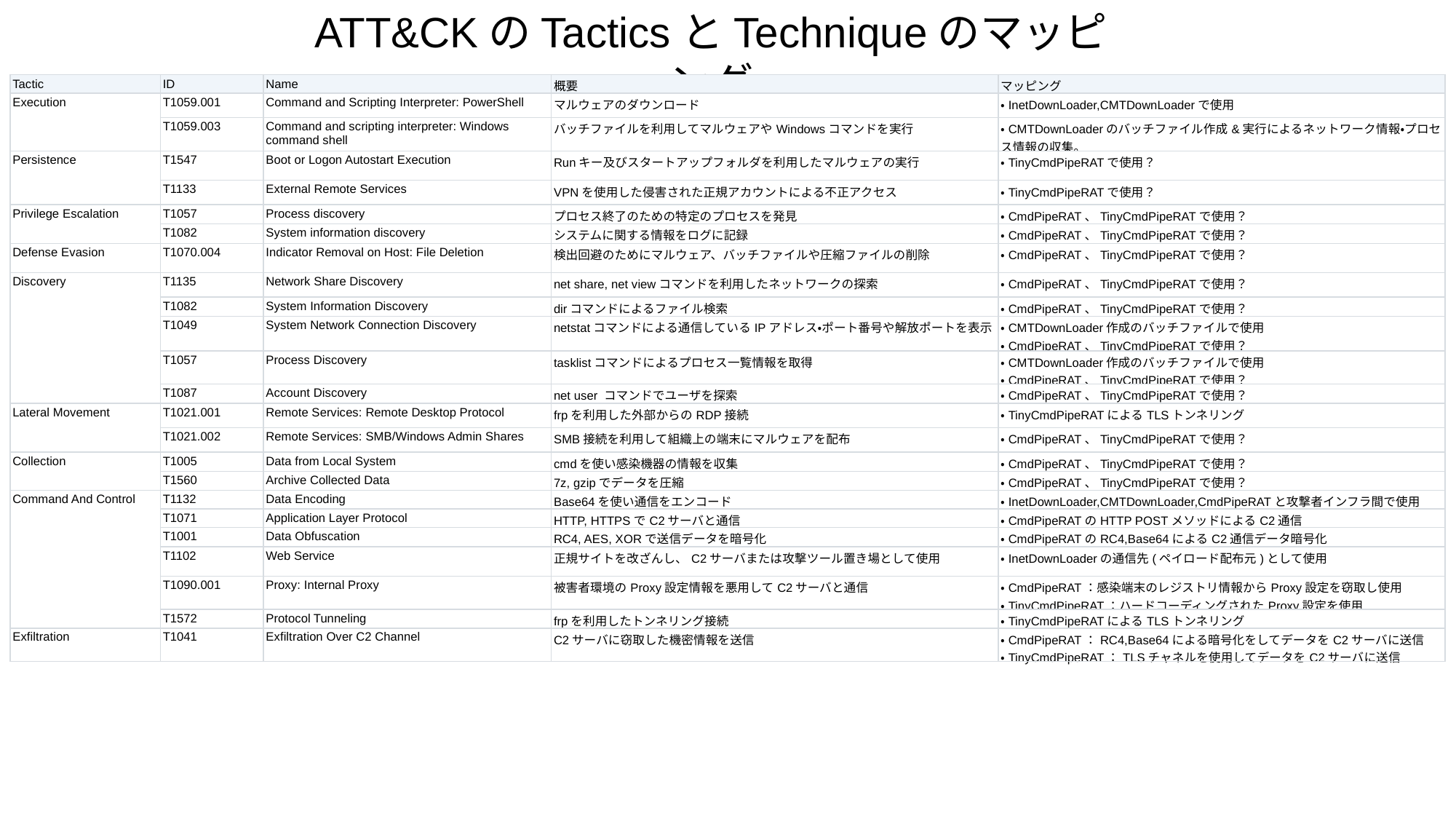

ATT&CKのTacticsとTechniqueのマッピング
| Tactic | ID | Name | 概要 | マッピング |
| --- | --- | --- | --- | --- |
| Execution | T1059.001 | Command and Scripting Interpreter: PowerShell | マルウェアのダウンロード | ・InetDownLoader,CMTDownLoaderで使用 |
|  | T1059.003 | Command and scripting interpreter: Windows command shell | バッチファイルを利用してマルウェアやWindowsコマンドを実行 | ・CMTDownLoaderのバッチファイル作成&実行によるネットワーク情報・プロセス情報の収集。 |
| Persistence | T1547 | Boot or Logon Autostart Execution | Runキー及びスタートアップフォルダを利用したマルウェアの実行 | ・TinyCmdPipeRATで使用？ |
|  | T1133 | External Remote Services | VPNを使用した侵害された正規アカウントによる不正アクセス | ・TinyCmdPipeRATで使用？ |
| Privilege Escalation | T1057 | Process discovery | プロセス終了のための特定のプロセスを発見 | ・CmdPipeRAT、TinyCmdPipeRATで使用？ |
|  | T1082 | System information discovery | システムに関する情報をログに記録 | ・CmdPipeRAT、TinyCmdPipeRATで使用？ |
| Defense Evasion | T1070.004 | Indicator Removal on Host: File Deletion | 検出回避のためにマルウェア、バッチファイルや圧縮ファイルの削除 | ・CmdPipeRAT、TinyCmdPipeRATで使用？ |
| Discovery | T1135 | Network Share Discovery | net share, net viewコマンドを利用したネットワークの探索 | ・CmdPipeRAT、TinyCmdPipeRATで使用？ |
|  | T1082 | System Information Discovery | dirコマンドによるファイル検索 | ・CmdPipeRAT、TinyCmdPipeRATで使用？ |
|  | T1049 | System Network Connection Discovery | netstatコマンドによる通信しているIPアドレス・ポート番号や解放ポートを表示 | ・CMTDownLoader作成のバッチファイルで使用 ・CmdPipeRAT、TinyCmdPipeRATで使用？ |
|  | T1057 | Process Discovery | tasklistコマンドによるプロセス一覧情報を取得 | ・CMTDownLoader作成のバッチファイルで使用 ・CmdPipeRAT、TinyCmdPipeRATで使用？ |
|  | T1087 | Account Discovery | net user コマンドでユーザを探索 | ・CmdPipeRAT、TinyCmdPipeRATで使用？ |
| Lateral Movement | T1021.001 | Remote Services: Remote Desktop Protocol | frpを利用した外部からのRDP接続 | ・TinyCmdPipeRATによるTLSトンネリング |
|  | T1021.002 | Remote Services: SMB/Windows Admin Shares | SMB接続を利用して組織上の端末にマルウェアを配布 | ・CmdPipeRAT、TinyCmdPipeRATで使用？ |
| Collection | T1005 | Data from Local System | cmdを使い感染機器の情報を収集 | ・CmdPipeRAT、TinyCmdPipeRATで使用？ |
|  | T1560 | Archive Collected Data | 7z, gzipでデータを圧縮 | ・CmdPipeRAT、TinyCmdPipeRATで使用？ |
| Command And Control | T1132 | Data Encoding | Base64を使い通信をエンコード | ・InetDownLoader,CMTDownLoader,CmdPipeRATと攻撃者インフラ間で使用 |
|  | T1071 | Application Layer Protocol | HTTP, HTTPSでC2サーバと通信 | ・CmdPipeRATのHTTP POSTメソッドによるC2通信 |
|  | T1001 | Data Obfuscation | RC4, AES, XORで送信データを暗号化 | ・CmdPipeRATのRC4,Base64によるC2通信データ暗号化 |
|  | T1102 | Web Service | 正規サイトを改ざんし、C2サーバまたは攻撃ツール置き場として使用 | ・InetDownLoaderの通信先(ペイロード配布元)として使用 |
|  | T1090.001 | Proxy: Internal Proxy | 被害者環境のProxy設定情報を悪用してC2サーバと通信 | ・CmdPipeRAT：感染端末のレジストリ情報からProxy設定を窃取し使用 ・TinyCmdPipeRAT：ハードコーディングされたProxy設定を使用 |
|  | T1572 | Protocol Tunneling | frpを利用したトンネリング接続 | ・TinyCmdPipeRATによるTLSトンネリング |
| Exfiltration | T1041 | Exfiltration Over C2 Channel | C2サーバに窃取した機密情報を送信 | ・CmdPipeRAT：RC4,Base64による暗号化をしてデータをC2サーバに送信 ・TinyCmdPipeRAT：TLSチャネルを使用してデータをC2サーバに送信 |